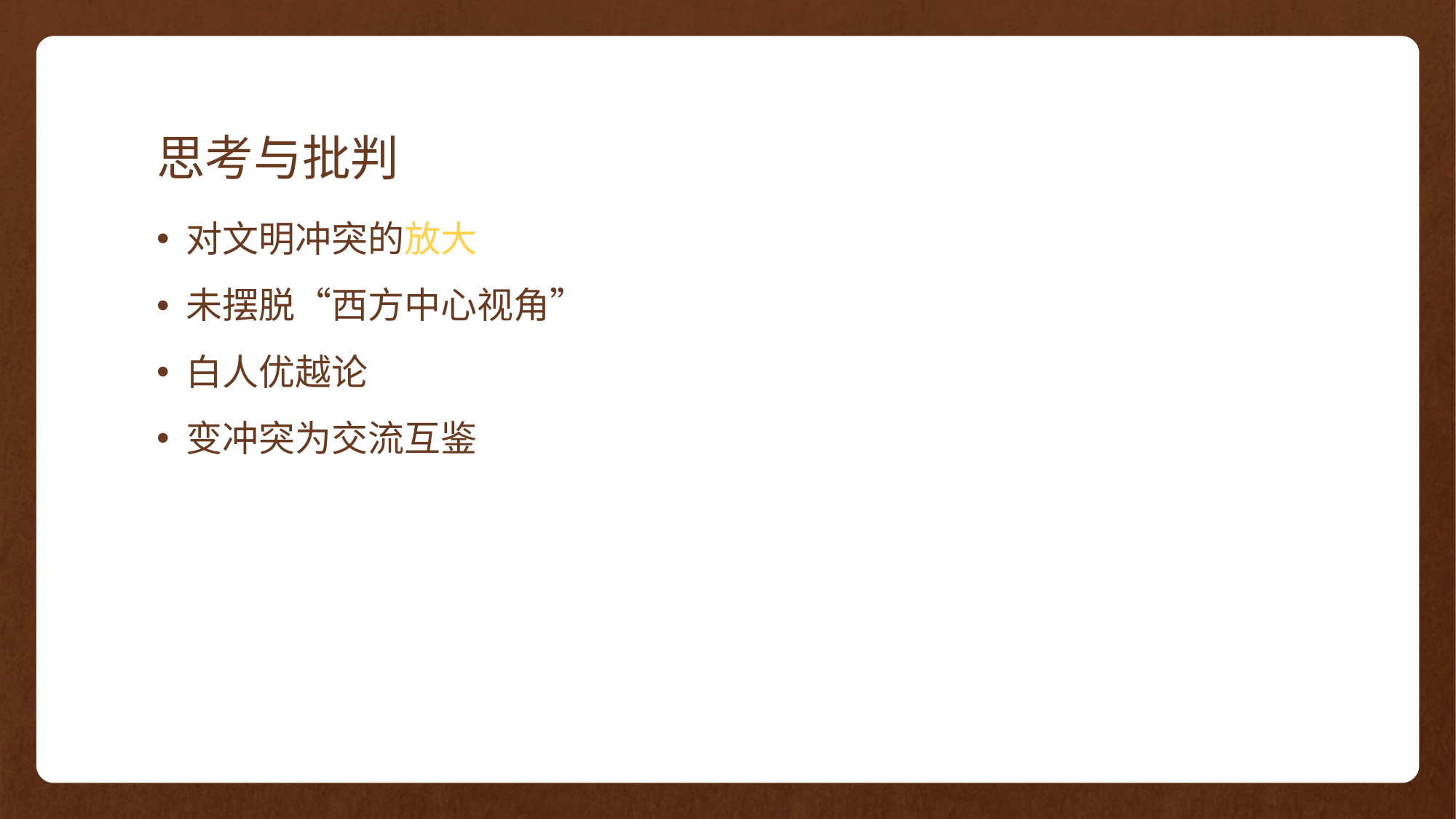

# 思考与批判
对文明冲突的放大
未摆脱“西方中心视角”
白人优越论
变冲突为交流互鉴